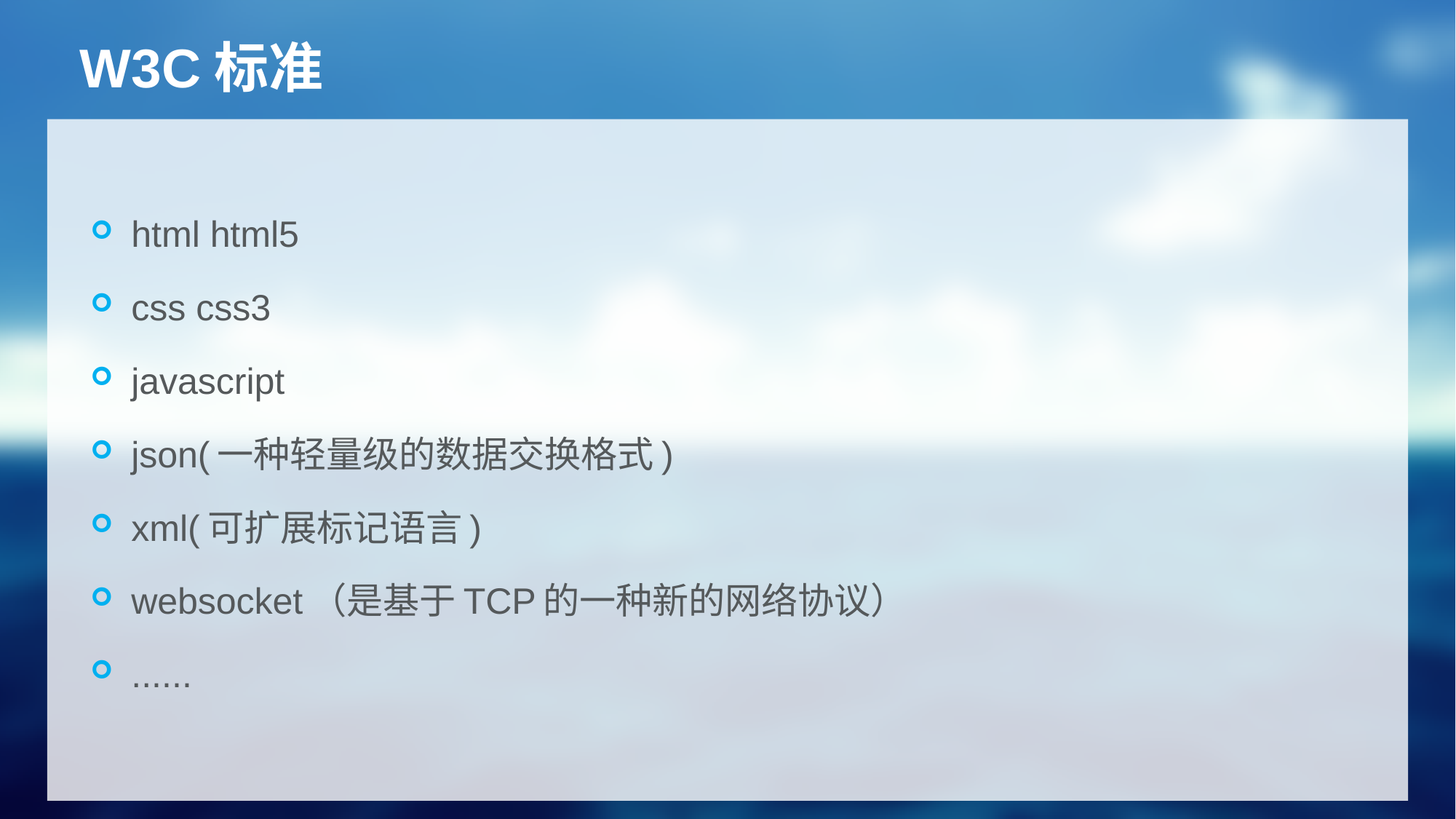

# W3C标准
html html5
css css3
javascript
json(一种轻量级的数据交换格式)
xml(可扩展标记语言)
websocket（是基于TCP的一种新的网络协议）
......